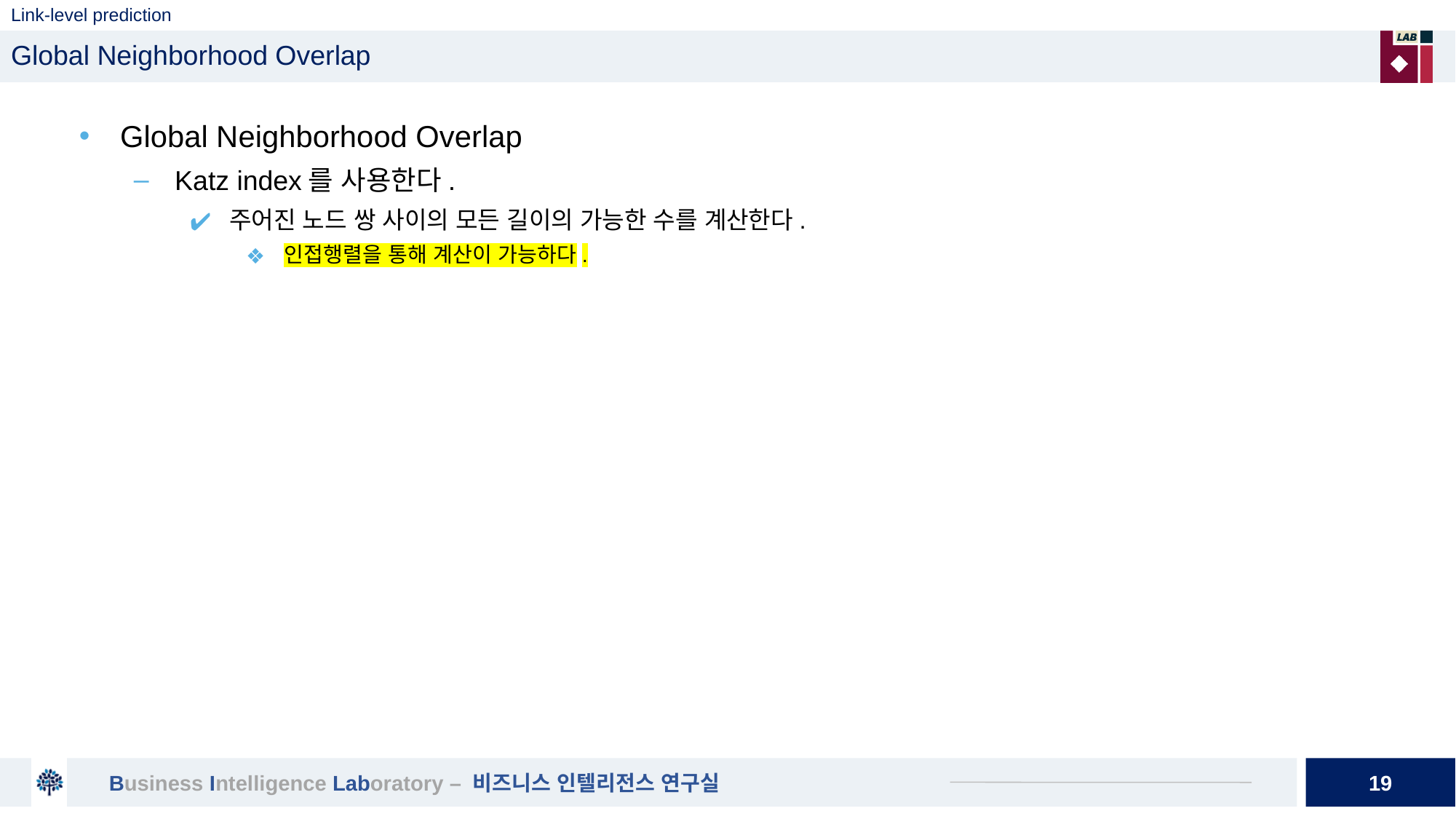

# Link-level prediction
Global Neighborhood Overlap
Global Neighborhood Overlap
Katz index를 사용한다.
주어진 노드 쌍 사이의 모든 길이의 가능한 수를 계산한다.
인접행렬을 통해 계산이 가능하다.

19